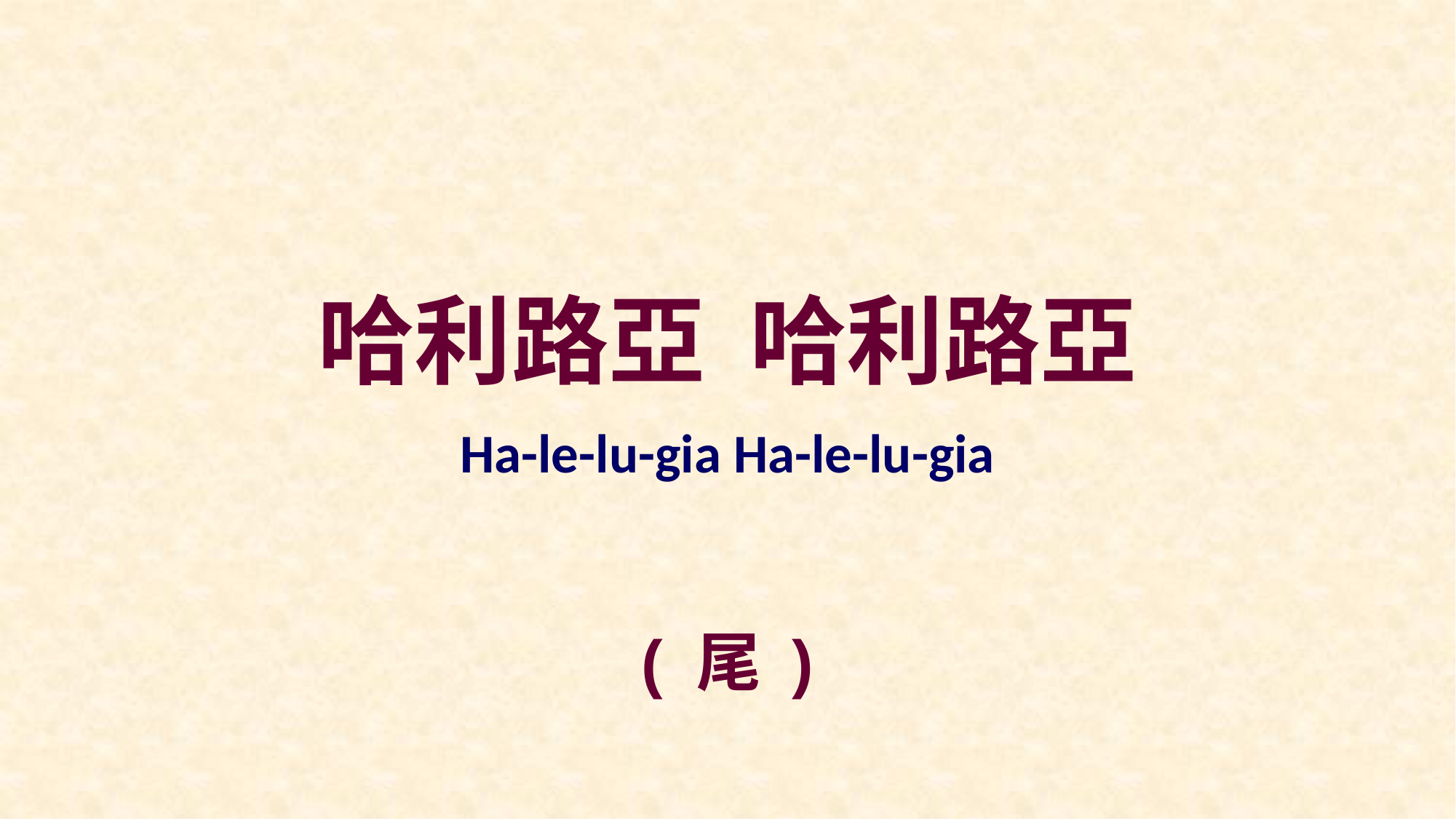

哈利路亞  哈利路亞
Ha-le-lu-gia Ha-le-lu-gia
( 尾 )